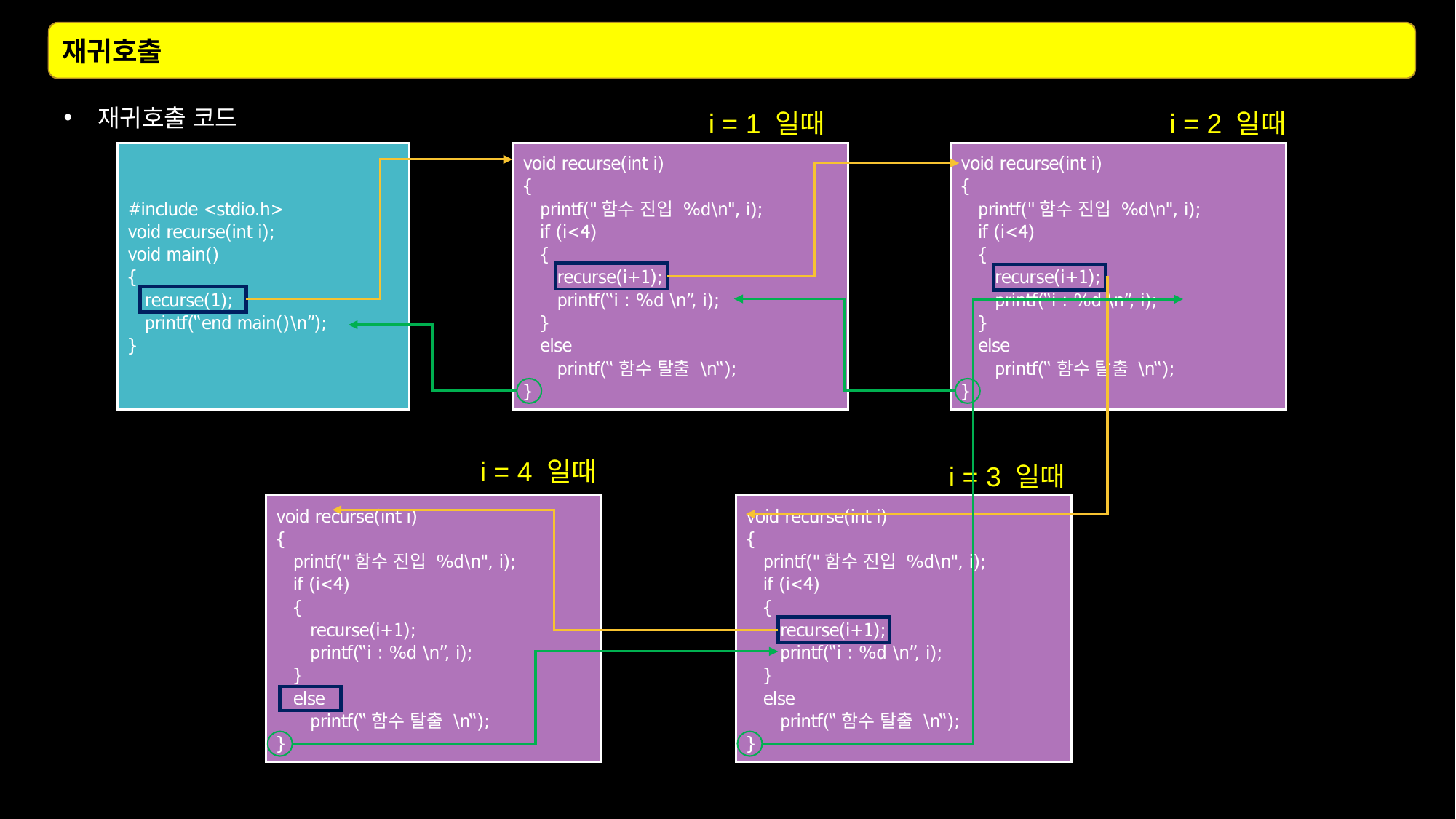

재귀호출
재귀호출 코드
 i = 1 일때
 i = 2 일때
#include <stdio.h>
void recurse(int i);
void main()
{
   recurse(1);
   printf(“end main()\n”);
}
void recurse(int i)
{
   printf("함수 진입 %d\n", i);
   if (i<4)
   {
      recurse(i+1);
      printf(“i : %d \n”, i);
   }
   else
      printf(“함수 탈출 \n“);
}
void recurse(int i)
{
   printf("함수 진입 %d\n", i);
   if (i<4)
   {
      recurse(i+1);
      printf(“i : %d \n”, i);
   }
   else
      printf(“함수 탈출 \n“);
}

 i = 4 일때
 i = 3 일때
void recurse(int i)
{
   printf("함수 진입 %d\n", i);
   if (i<4)
   {
      recurse(i+1);
      printf(“i : %d \n”, i);
   }
   else
      printf(“함수 탈출 \n“);
}
void recurse(int i)
{
   printf("함수 진입 %d\n", i);
   if (i<4)
   {
      recurse(i+1);
      printf(“i : %d \n”, i);
   }
   else
      printf(“함수 탈출 \n“);
}